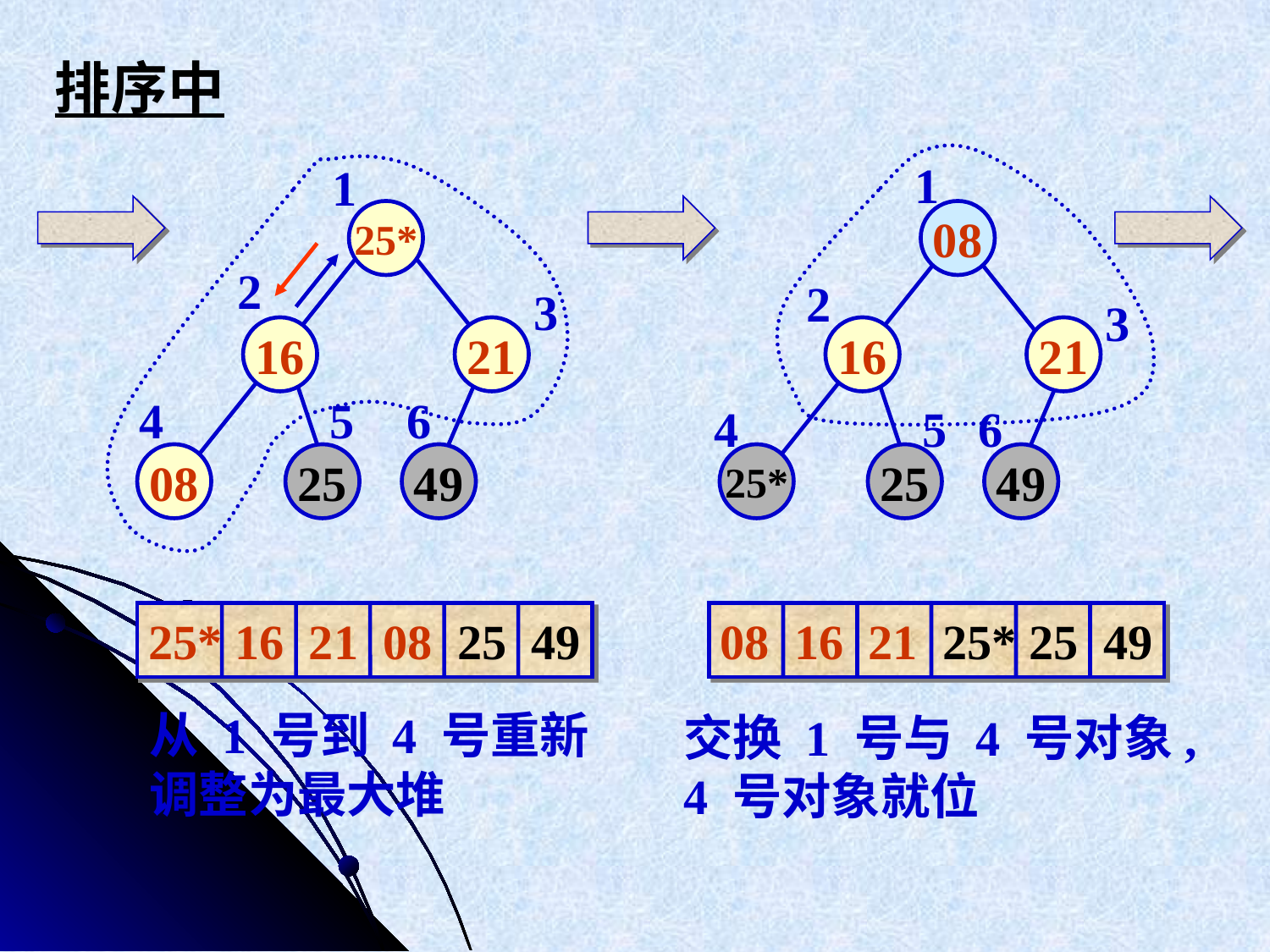

排序中

1
1

25*
08

2

2
3
3
16
21
16
21

4
5
6
4
5
6
08
25
49
25*
25
49
25* 16  21  08  25  49

08  16  21  25* 25  49

从 1 号到 4 号重新
调整为最大堆
交换 1 号与 4 号对象,
4 号对象就位